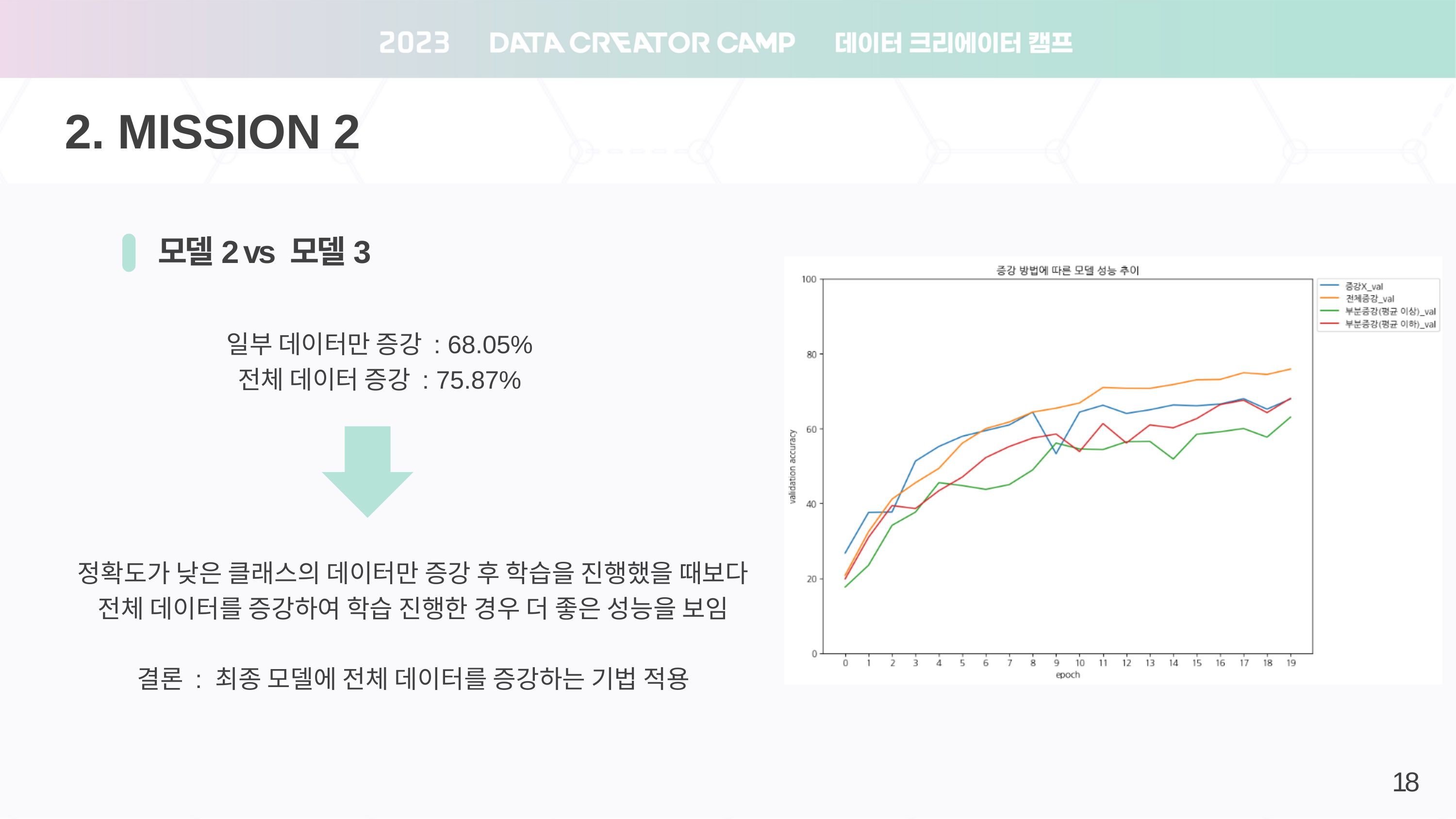

2. MISSION 2

모델2 vs 모델3

일부 데이터만 증강 : 68.05%
전체 데이터 증강 : 75.87%

정확도가 낮은 클래스의 데이터만 증강 후 학습을 진행했을 때보다
전체 데이터를 증강하여 학습 진행한 경우 더 좋은 성능을 보임

결론 : 최종 모델에 전체 데이터를 증강하는 기법 적용
18